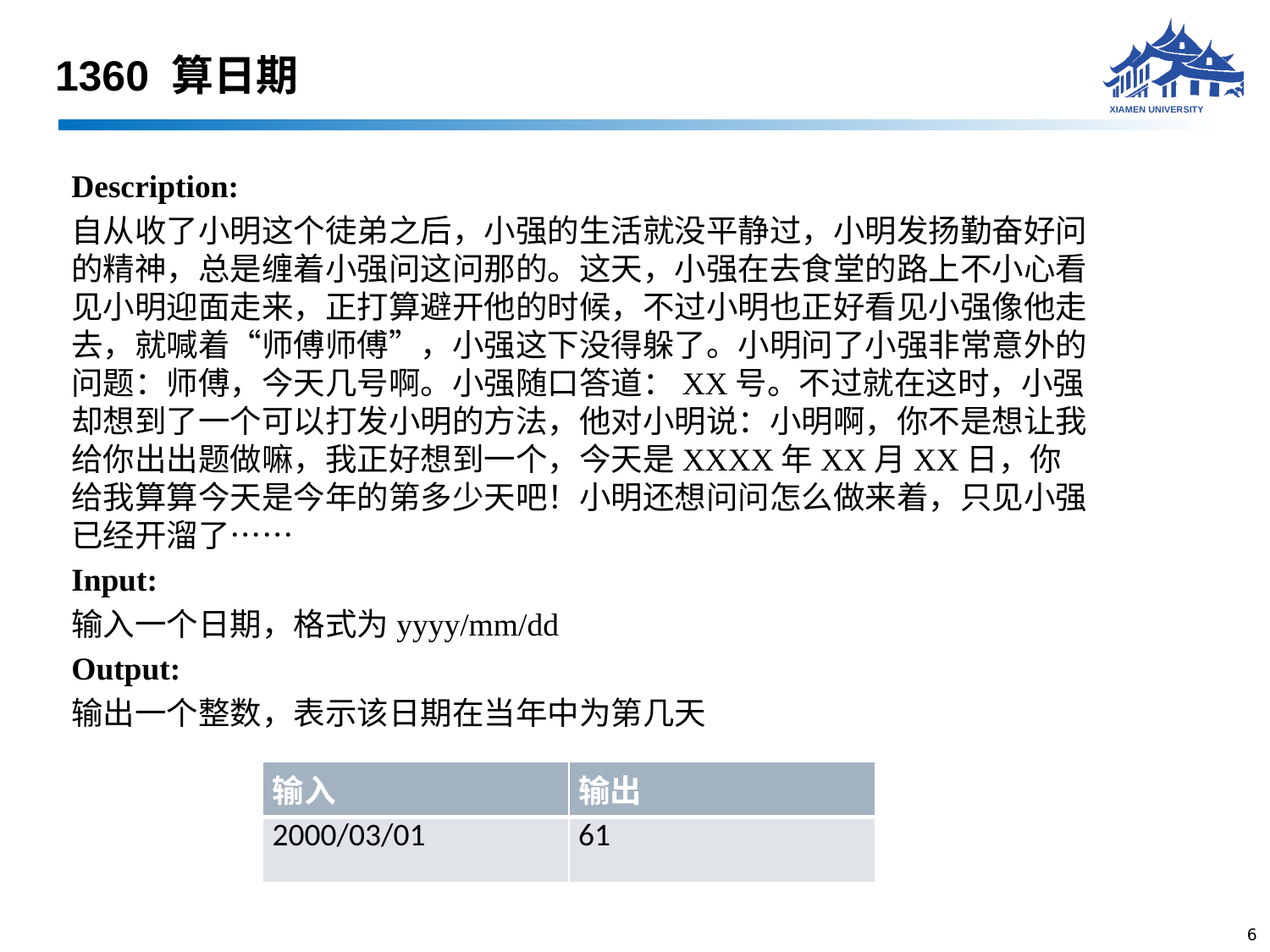

# 1360 算日期
Description:
自从收了小明这个徒弟之后，小强的生活就没平静过，小明发扬勤奋好问的精神，总是缠着小强问这问那的。这天，小强在去食堂的路上不小心看见小明迎面走来，正打算避开他的时候，不过小明也正好看见小强像他走去，就喊着“师傅师傅”，小强这下没得躲了。小明问了小强非常意外的问题：师傅，今天几号啊。小强随口答道：XX号。不过就在这时，小强却想到了一个可以打发小明的方法，他对小明说：小明啊，你不是想让我给你出出题做嘛，我正好想到一个，今天是XXXX年XX月XX日，你给我算算今天是今年的第多少天吧！小明还想问问怎么做来着，只见小强已经开溜了……
Input:
输入一个日期，格式为yyyy/mm/dd
Output:
输出一个整数，表示该日期在当年中为第几天
| 输入 | 输出 |
| --- | --- |
| 2000/03/01 | 61 |
6